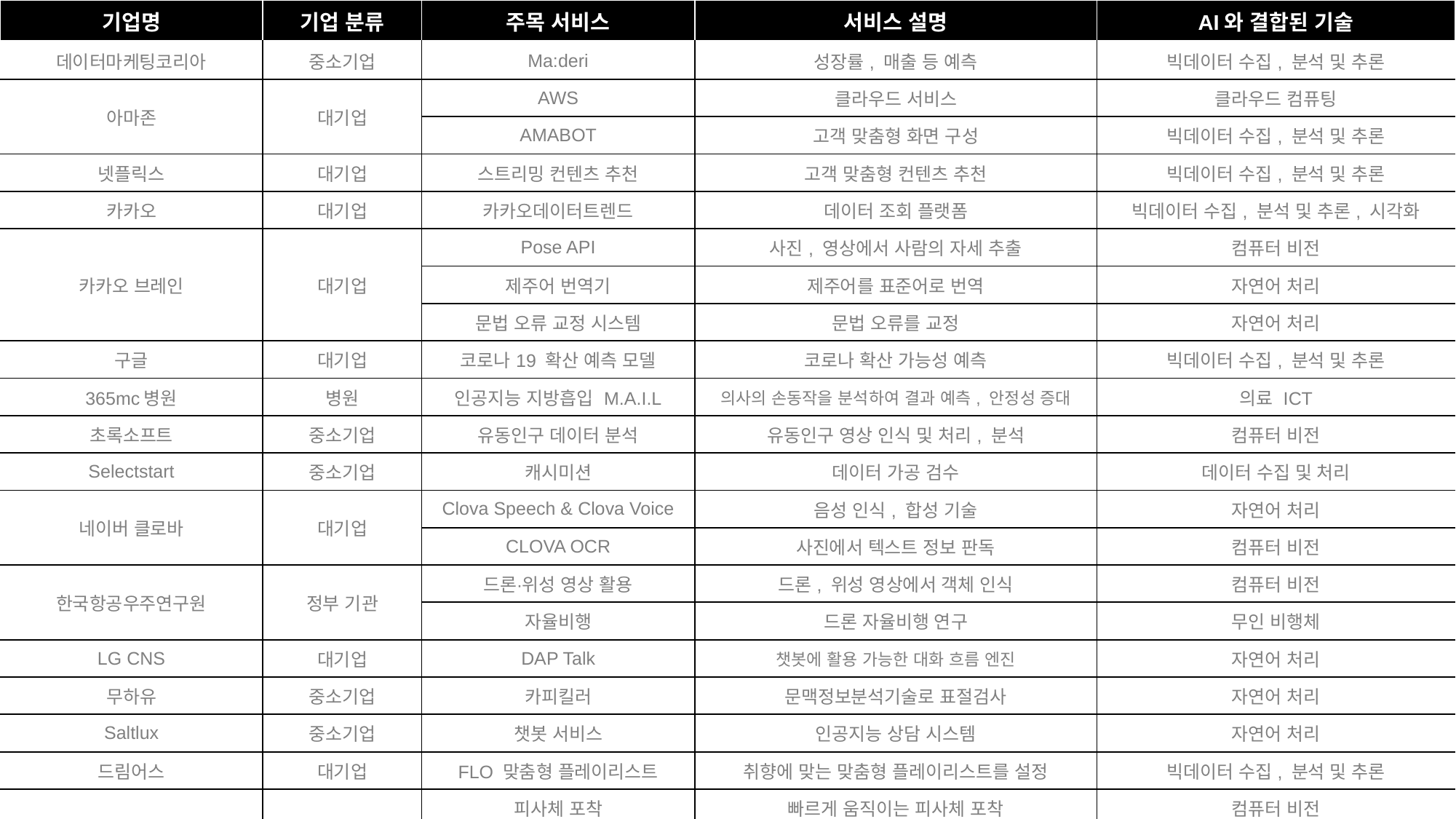

| 기업명 | 기업 분류 | 주목 서비스 | 서비스 설명 | AI와 결합된 기술 |
| --- | --- | --- | --- | --- |
| 데이터마케팅코리아 | 중소기업 | Ma:deri | 성장률, 매출 등 예측 | 빅데이터 수집, 분석 및 추론 |
| 아마존 | 대기업 | AWS | 클라우드 서비스 | 클라우드 컴퓨팅 |
|  |  | AMABOT | 고객 맞춤형 화면 구성 | 빅데이터 수집, 분석 및 추론 |
| 넷플릭스 | 대기업 | 스트리밍 컨텐츠 추천 | 고객 맞춤형 컨텐츠 추천 | 빅데이터 수집, 분석 및 추론 |
| 카카오 | 대기업 | 카카오데이터트렌드 | 데이터 조회 플랫폼 | 빅데이터 수집, 분석 및 추론, 시각화 |
| 카카오 브레인 | 대기업 | Pose API | 사진, 영상에서 사람의 자세 추출 | 컴퓨터 비전 |
|  |  | 제주어 번역기 | 제주어를 표준어로 번역 | 자연어 처리 |
|  |  | 문법 오류 교정 시스템 | 문법 오류를 교정 | 자연어 처리 |
| 구글 | 대기업 | 코로나19 확산 예측 모델 | 코로나 확산 가능성 예측 | 빅데이터 수집, 분석 및 추론 |
| 365mc병원 | 병원 | 인공지능 지방흡입 M.A.I.L | 의사의 손동작을 분석하여 결과 예측, 안정성 증대 | 의료 ICT |
| 초록소프트 | 중소기업 | 유동인구 데이터 분석 | 유동인구 영상 인식 및 처리, 분석 | 컴퓨터 비전 |
| Selectstart | 중소기업 | 캐시미션 | 데이터 가공 검수 | 데이터 수집 및 처리 |
| 네이버 클로바 | 대기업 | Clova Speech & Clova Voice | 음성 인식, 합성 기술 | 자연어 처리 |
|  |  | CLOVA OCR | 사진에서 텍스트 정보 판독 | 컴퓨터 비전 |
| 한국항공우주연구원 | 정부 기관 | 드론∙위성 영상 활용 | 드론, 위성 영상에서 객체 인식 | 컴퓨터 비전 |
|  |  | 자율비행 | 드론 자율비행 연구 | 무인 비행체 |
| LG CNS | 대기업 | DAP Talk | 챗봇에 활용 가능한 대화 흐름 엔진 | 자연어 처리 |
| 무하유 | 중소기업 | 카피킬러 | 문맥정보분석기술로 표절검사 | 자연어 처리 |
| Saltlux | 중소기업 | 챗봇 서비스 | 인공지능 상담 시스템 | 자연어 처리 |
| 드림어스 | 대기업 | FLO 맞춤형 플레이리스트 | 취향에 맞는 맞춤형 플레이리스트를 설정 | 빅데이터 수집, 분석 및 추론 |
| 소니 | 대기업 | 피사체 포착 | 빠르게 움직이는 피사체 포착 | 컴퓨터 비전 |
|  |  | 노래에서 오디오 소스 분리 | 개별 악기 원음 추출, 재배치 | 사운드 인식, 처리 |
| 오드컨셉 | 중소기업 | PXL | 맞춤형 상품, 코디 추천 패션 마케팅, | 빅데이터 수집, 분석 및 추론 |